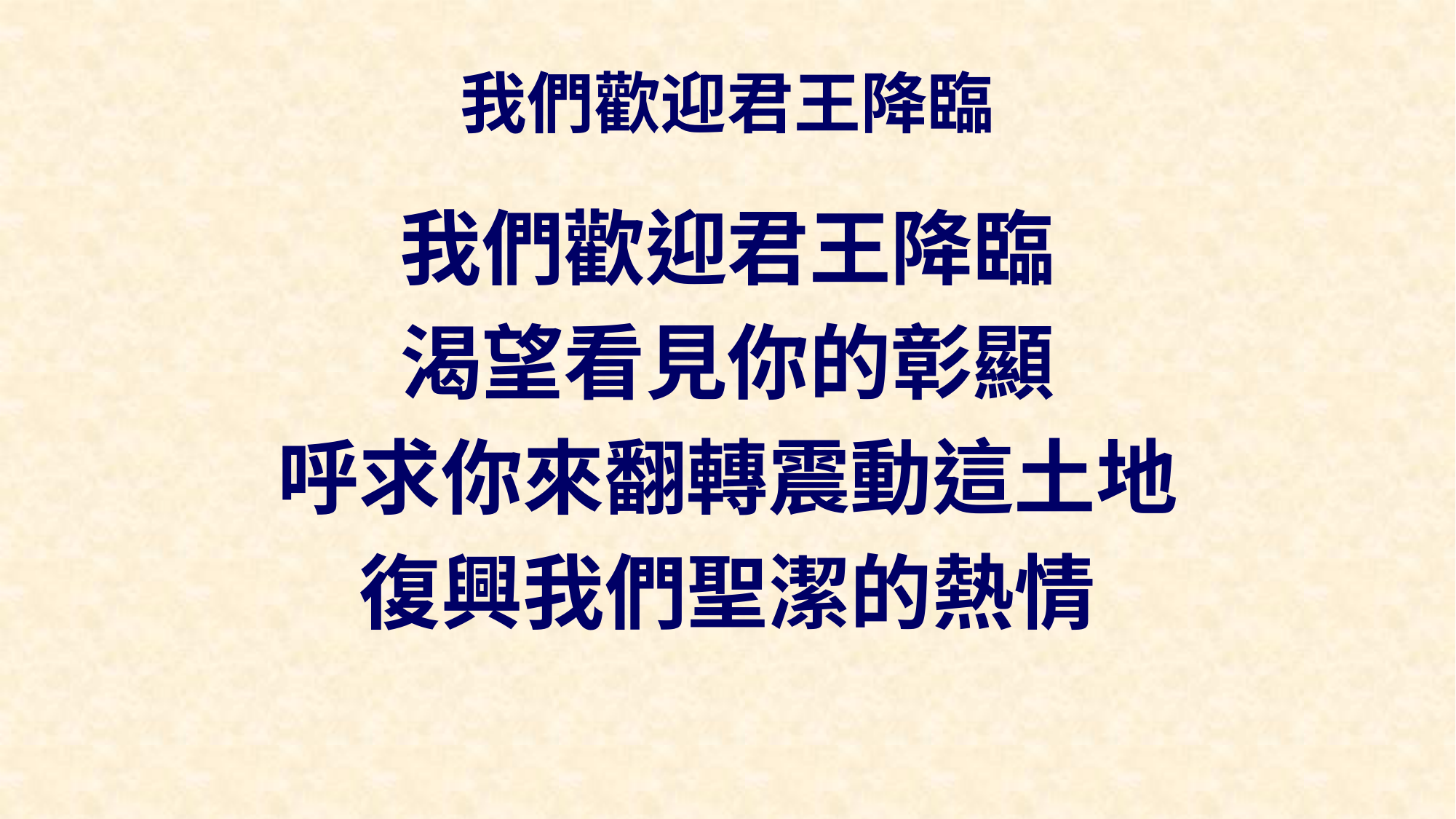

# 我們歡迎君王降臨
我們歡迎君王降臨
渴望看見你的彰顯
呼求你來翻轉震動這土地
復興我們聖潔的熱情